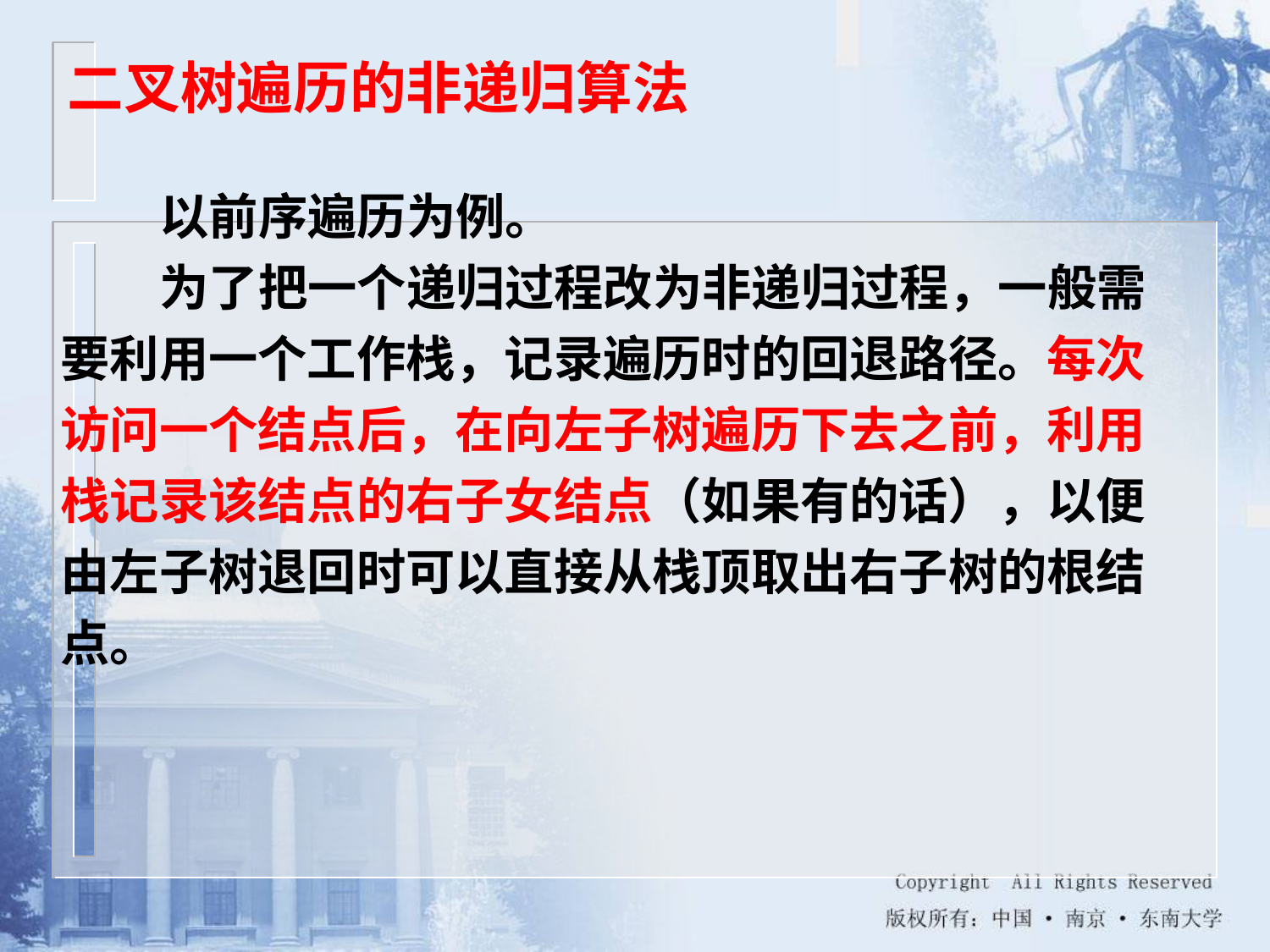

二叉树遍历的非递归算法
以前序遍历为例。
为了把一个递归过程改为非递归过程，一般需要利用一个工作栈，记录遍历时的回退路径。每次访问一个结点后，在向左子树遍历下去之前，利用栈记录该结点的右子女结点（如果有的话），以便由左子树退回时可以直接从栈顶取出右子树的根结点。